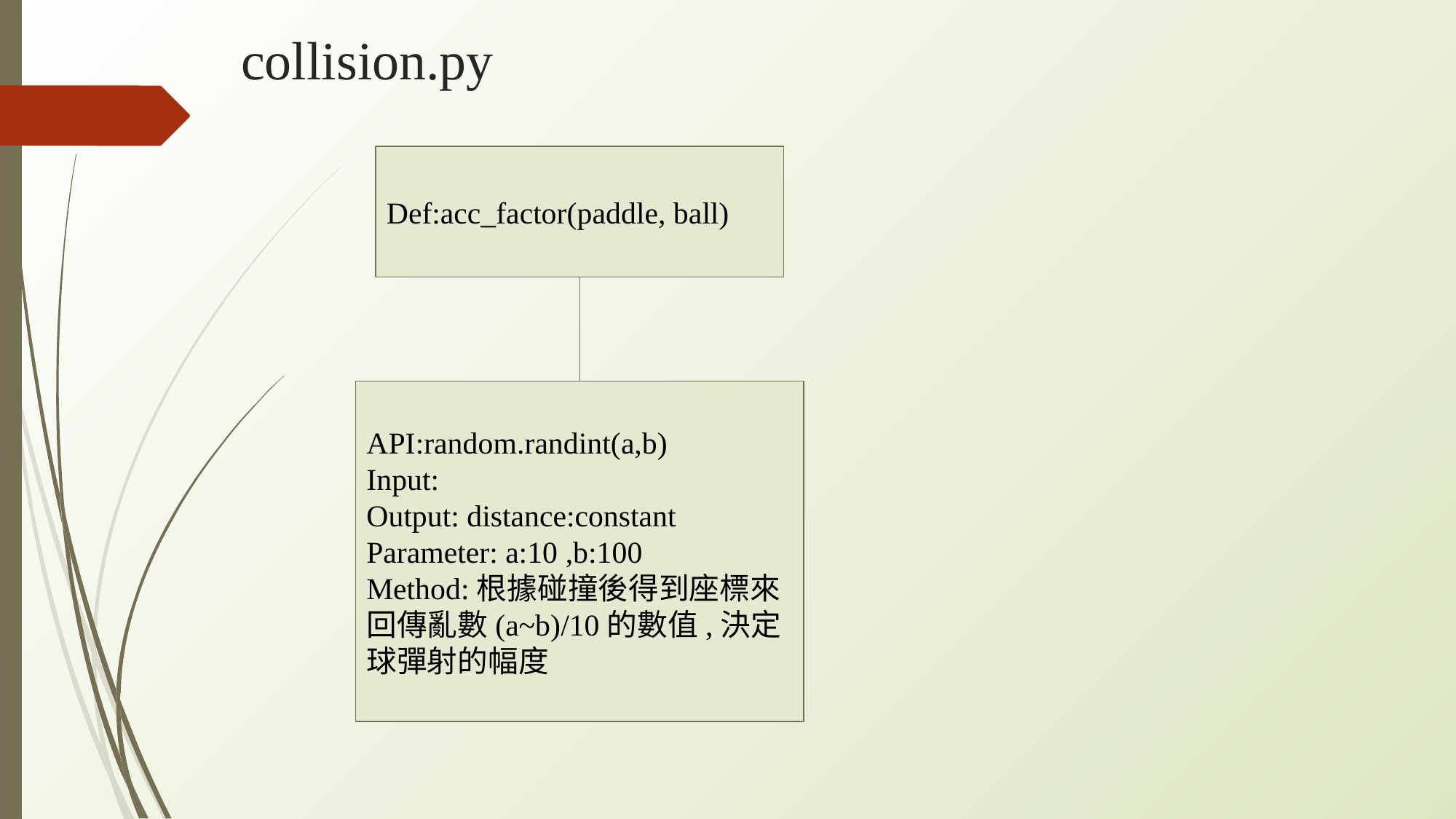

# collision.py
Def:acc_factor(paddle, ball)
API:random.randint(a,b)
Input:
Output: distance:constant
Parameter: a:10 ,b:100
Method:根據碰撞後得到座標來回傳亂數(a~b)/10的數值,決定球彈射的幅度
15